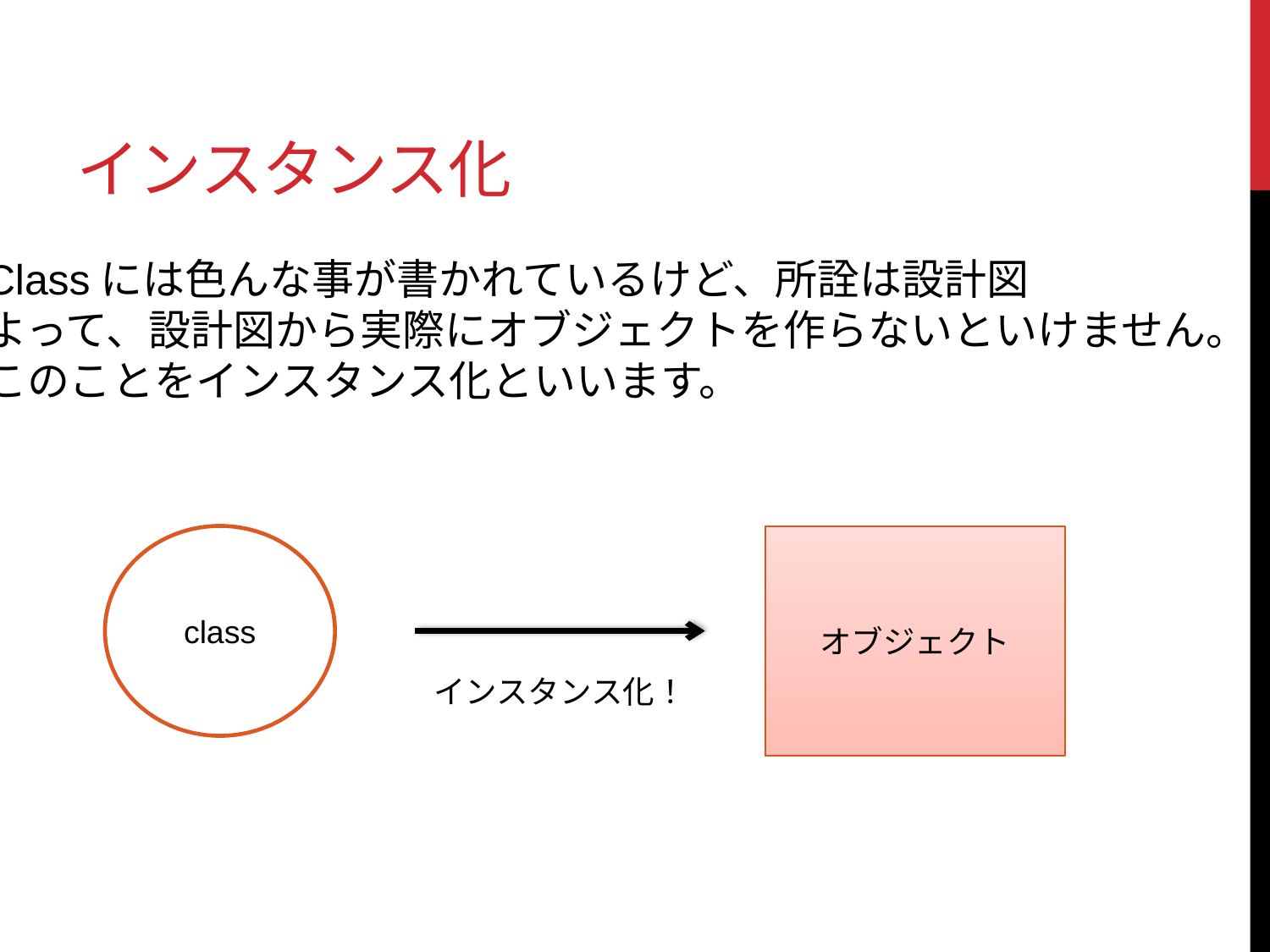

# インスタンス化
Classには色んな事が書かれているけど、所詮は設計図
よって、設計図から実際にオブジェクトを作らないといけません。
このことをインスタンス化といいます。
class
オブジェクト
インスタンス化！